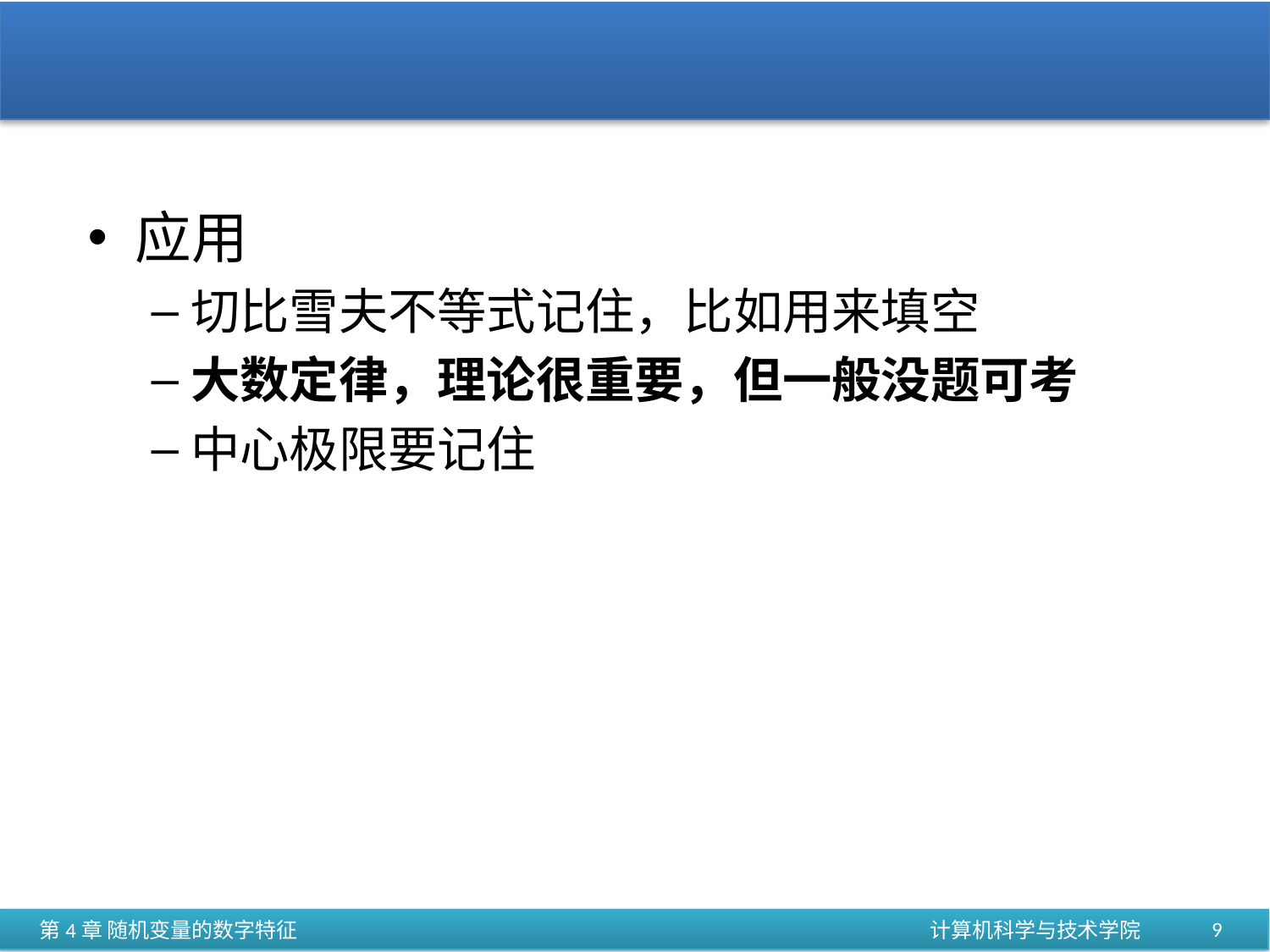

#
应用
切比雪夫不等式记住，比如用来填空
大数定律，理论很重要，但一般没题可考
中心极限要记住